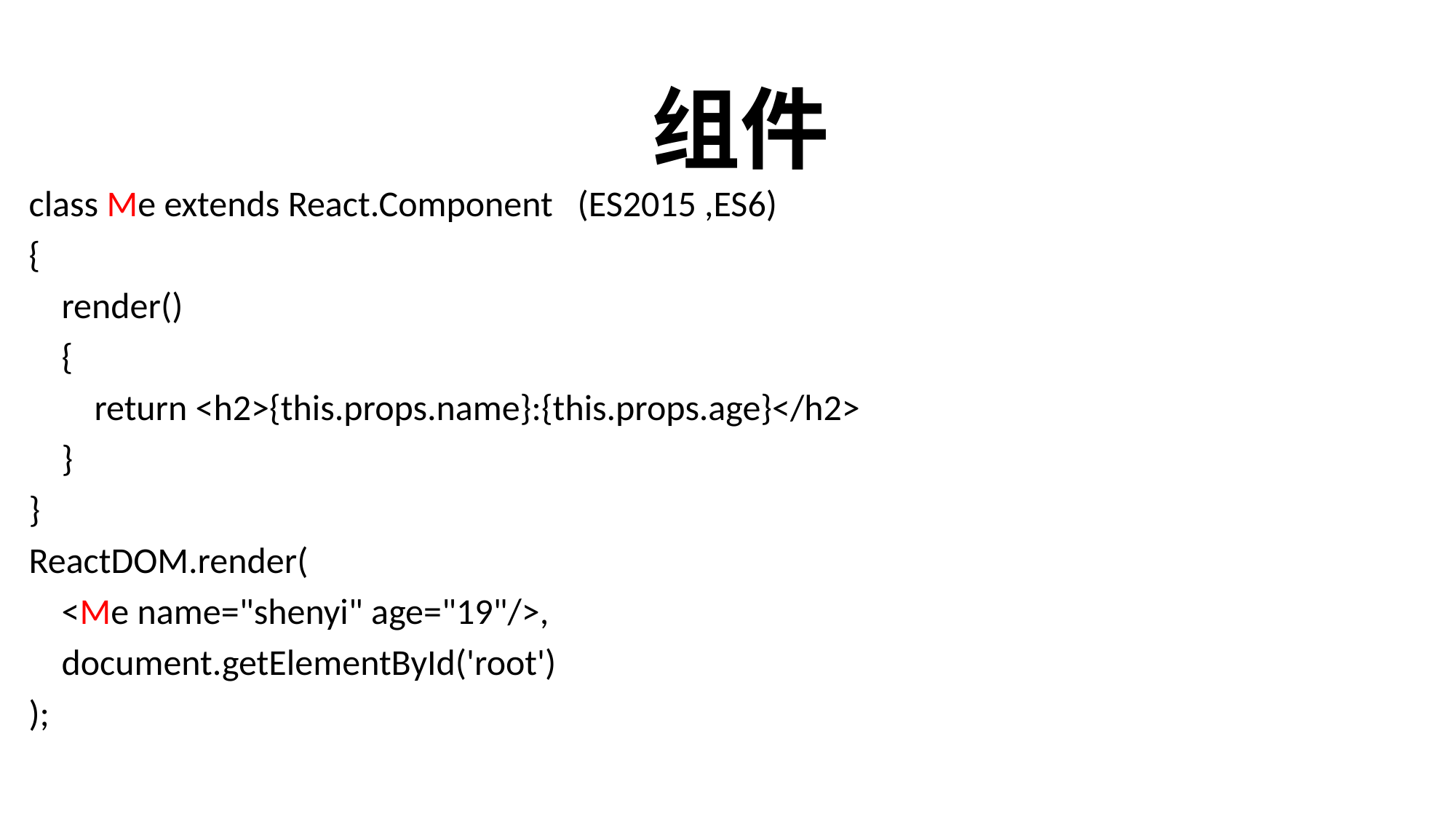

# 组件
class Me extends React.Component   (ES2015 ,ES6)
{
    render()
    {
        return <h2>{this.props.name}:{this.props.age}</h2>
    }
}
ReactDOM.render(
    <Me name="shenyi" age="19"/>,
    document.getElementById('root')
);